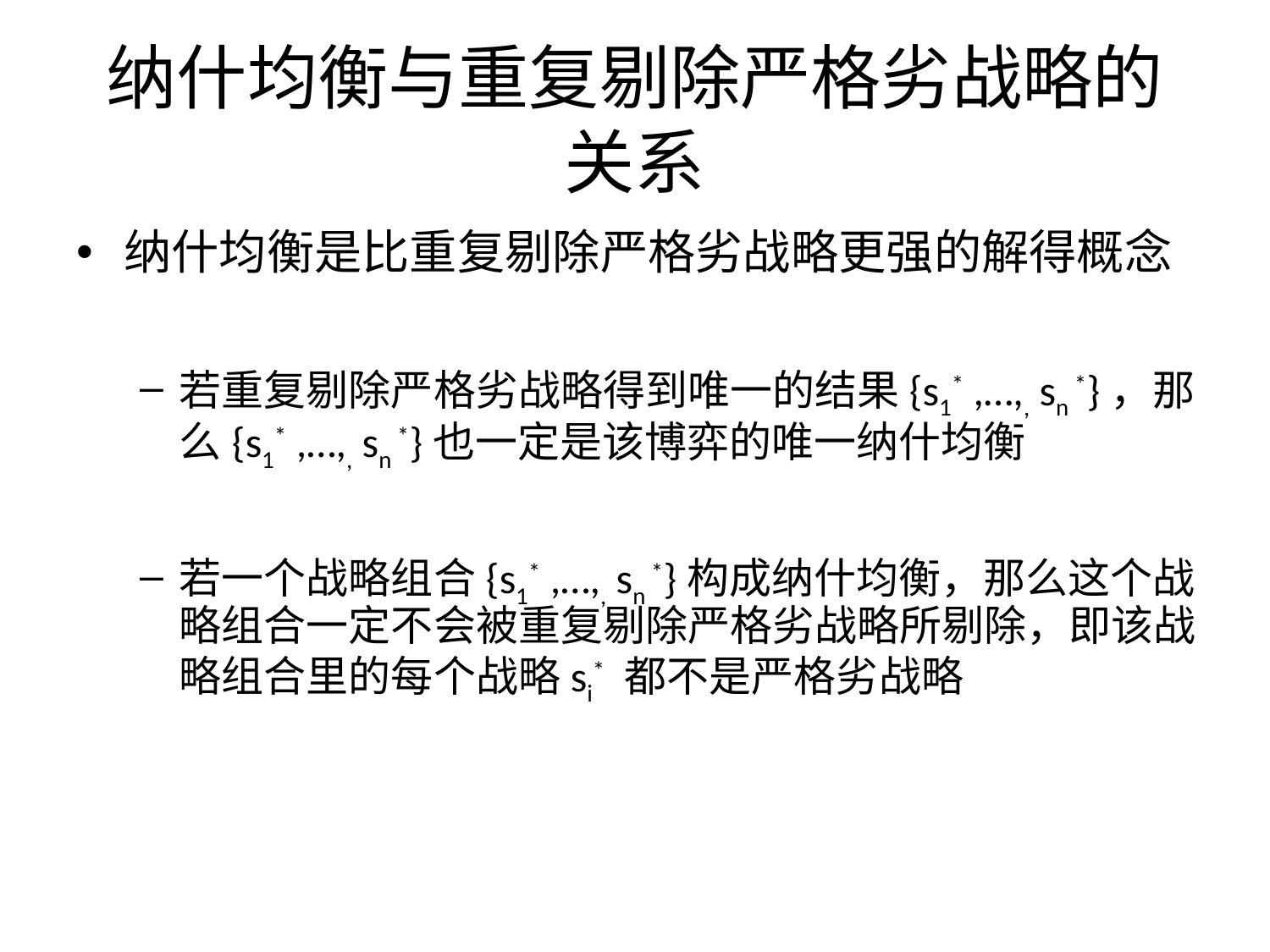

# 纳什均衡与重复剔除严格劣战略的关系
纳什均衡是比重复剔除严格劣战略更强的解得概念

若重复剔除严格劣战略得到唯一的结果{s1* ,…,, sn *}，那么{s1* ,…,, sn *}也一定是该博弈的唯一纳什均衡

若一个战略组合{s1* ,…,, sn *}构成纳什均衡，那么这个战略组合一定不会被重复剔除严格劣战略所剔除，即该战略组合里的每个战略si* 都不是严格劣战略